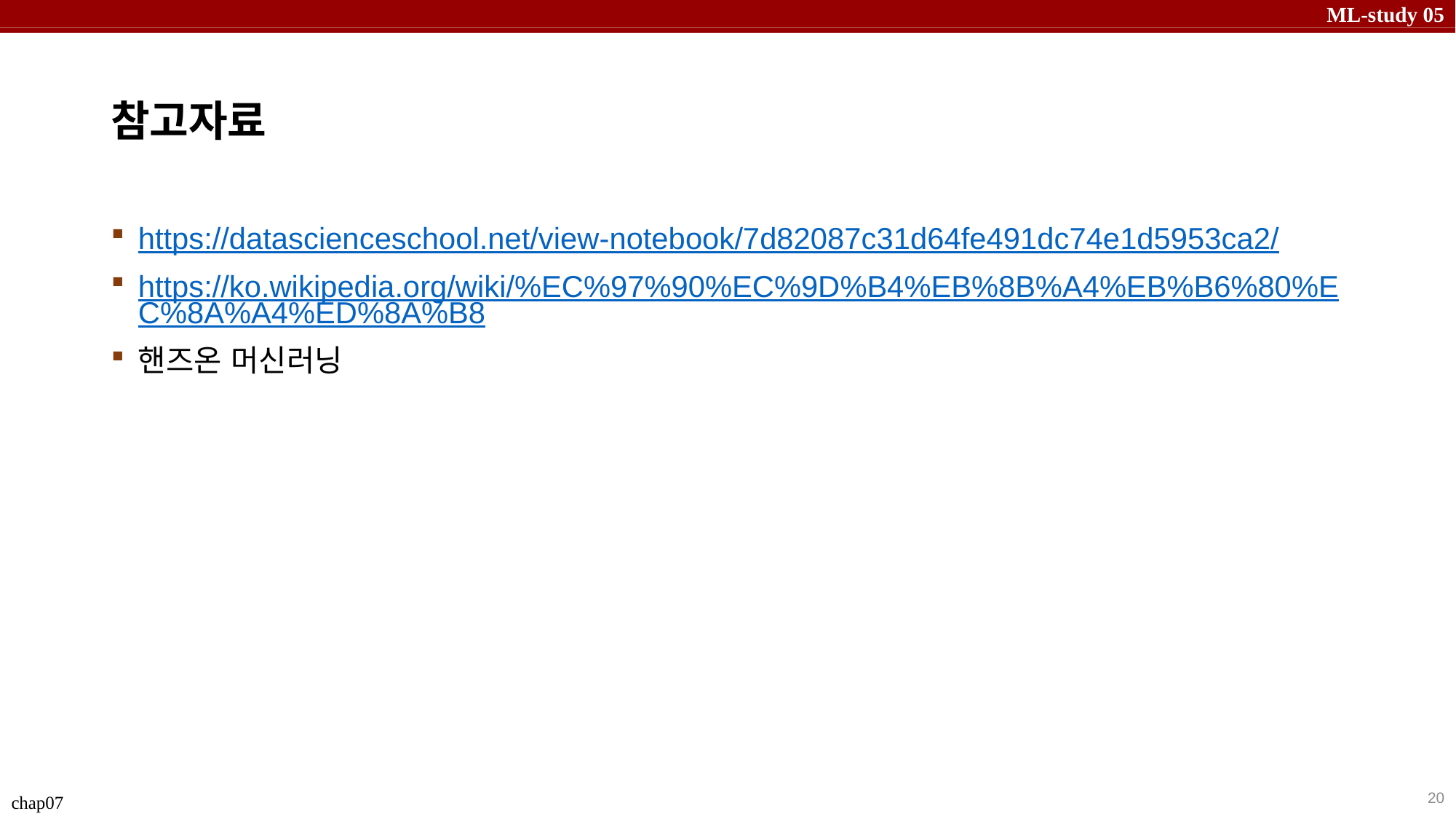

# 참고자료
https://datascienceschool.net/view-notebook/7d82087c31d64fe491dc74e1d5953ca2/
https://ko.wikipedia.org/wiki/%EC%97%90%EC%9D%B4%EB%8B%A4%EB%B6%80%EC%8A%A4%ED%8A%B8
핸즈온 머신러닝
20